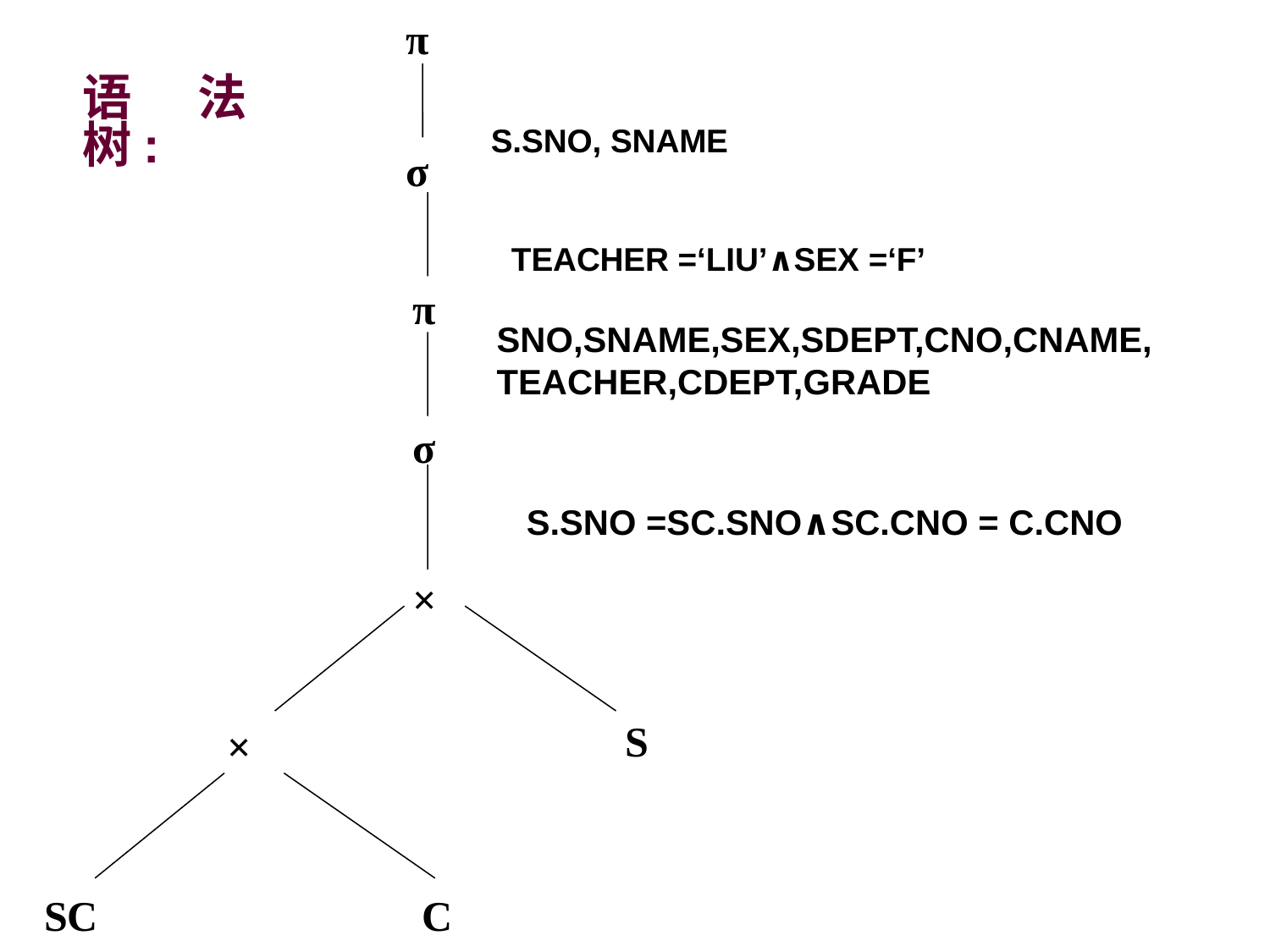

π

语法树:
 S.SNO, SNAME
σ

  TEACHER =‘LIU’∧SEX =‘F’
π
   SNO,SNAME,SEX,SDEPT,CNO,CNAME,
   TEACHER,CDEPT,GRADE

σ

S.SNO =SC.SNO∧SC.CNO = C.CNO
×

    S
×

SC
C